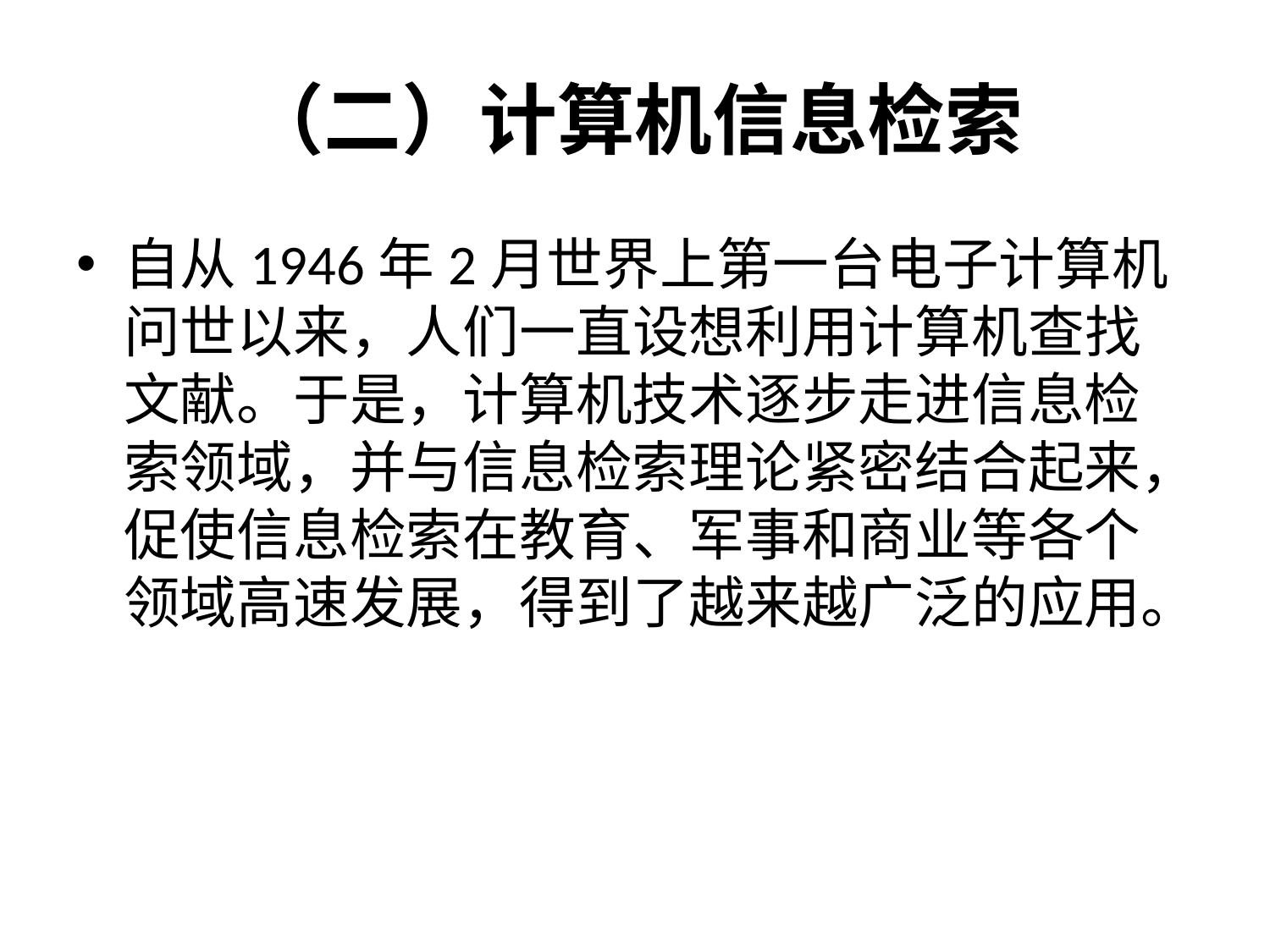

# （二）计算机信息检索
自从1946年2月世界上第一台电子计算机问世以来，人们一直设想利用计算机查找文献。于是，计算机技术逐步走进信息检索领域，并与信息检索理论紧密结合起来，促使信息检索在教育、军事和商业等各个领域高速发展，得到了越来越广泛的应用。